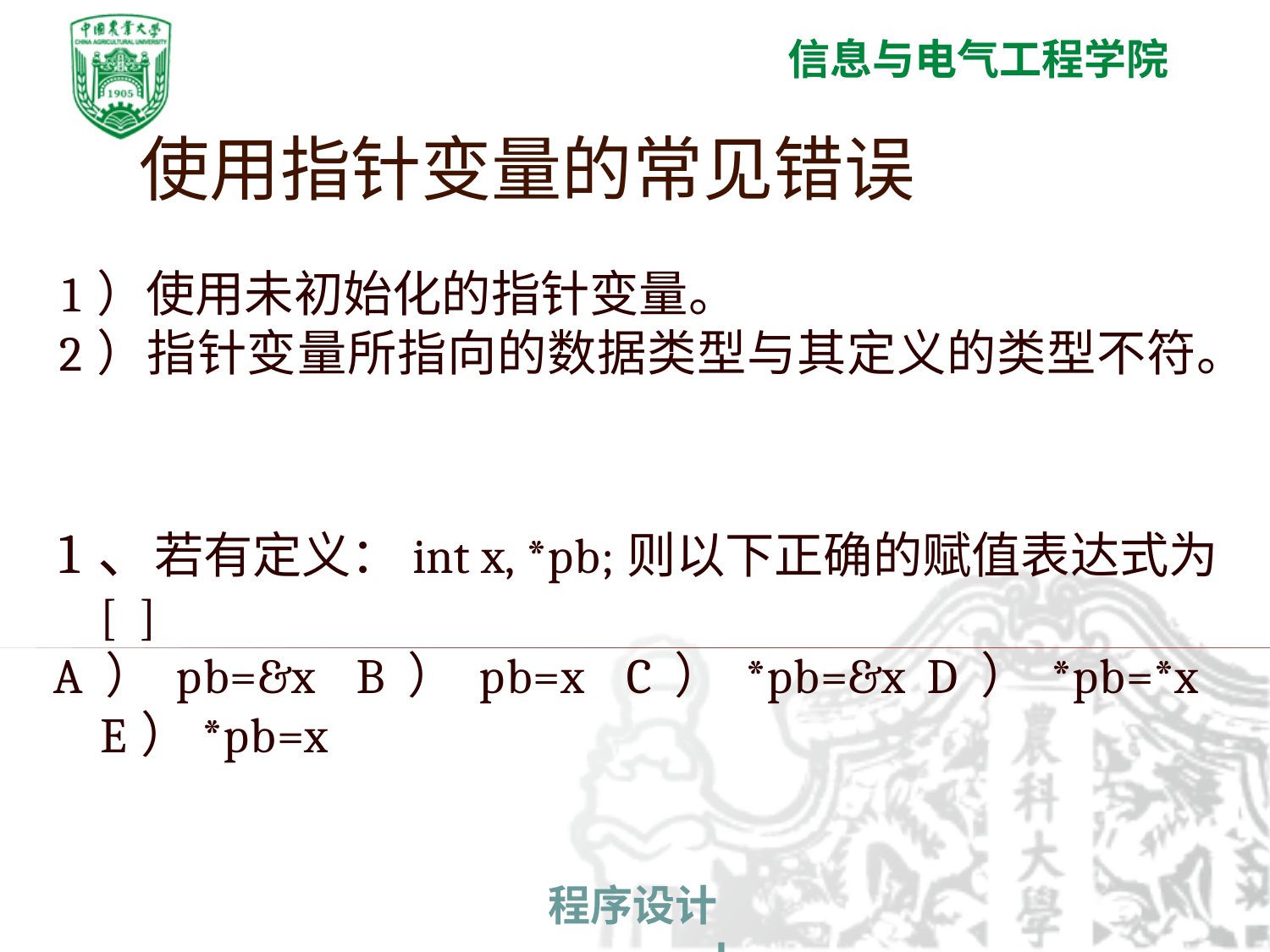

使用指针变量的常见错误
1）使用未初始化的指针变量。
2）指针变量所指向的数据类型与其定义的类型不符。
1、若有定义：int x, *pb;则以下正确的赋值表达式为[  ]
A）pb=&x  B）pb=x  C）*pb=&x D）*pb=*x  E）*pb=x